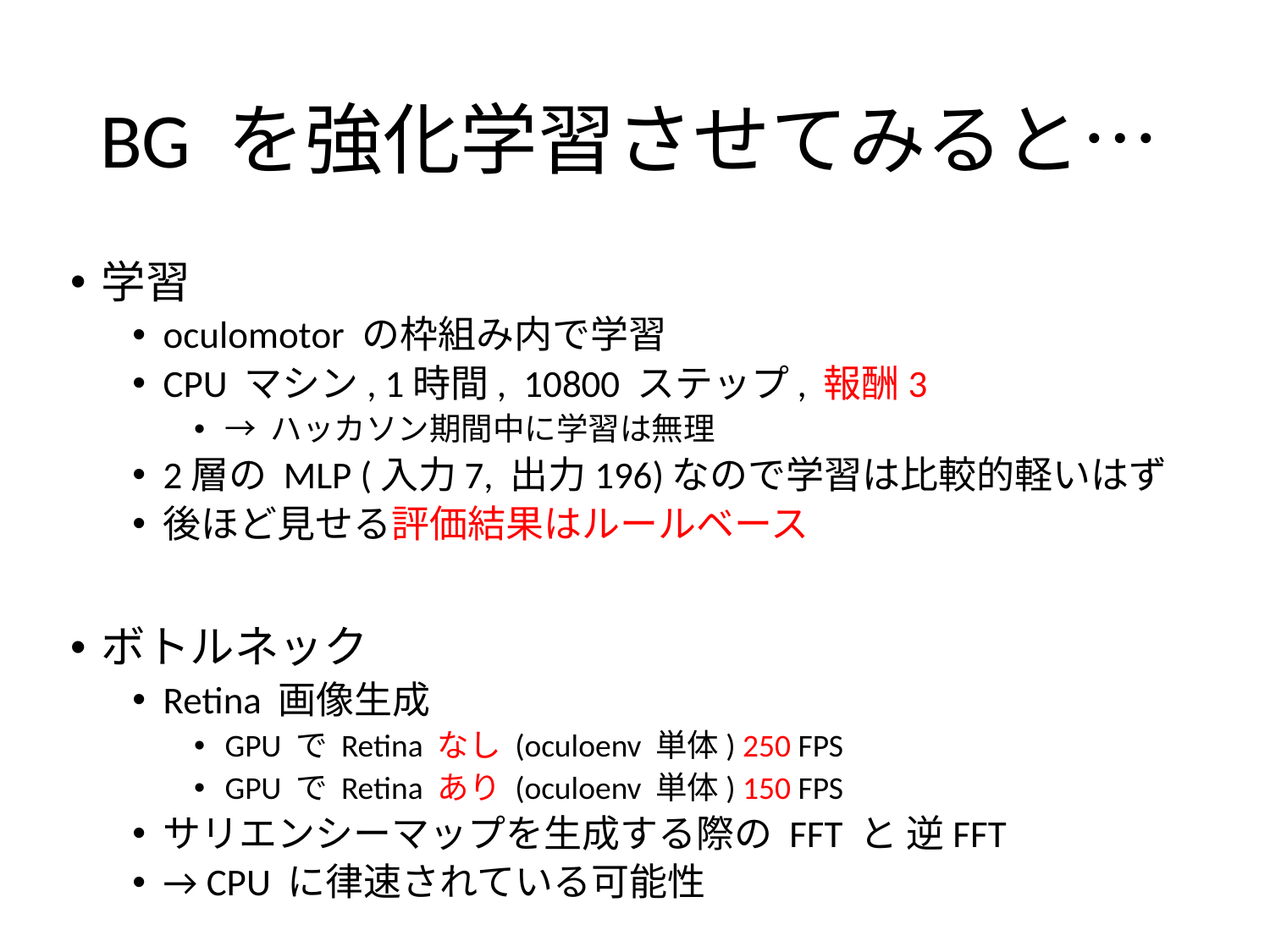

# BG を強化学習させてみると…
学習
oculomotor の枠組み内で学習
CPU マシン, 1時間,  10800 ステップ, 報酬3
→ ハッカソン期間中に学習は無理
2層の MLP (入力7, 出力196)なので学習は比較的軽いはず
後ほど見せる評価結果はルールベース

ボトルネック
Retina 画像生成
GPU で Retina なし (oculoenv 単体) 250 FPS
GPU で Retina あり (oculoenv 単体) 150 FPS
サリエンシーマップを生成する際の FFT と 逆FFT
→ CPU に律速されている可能性